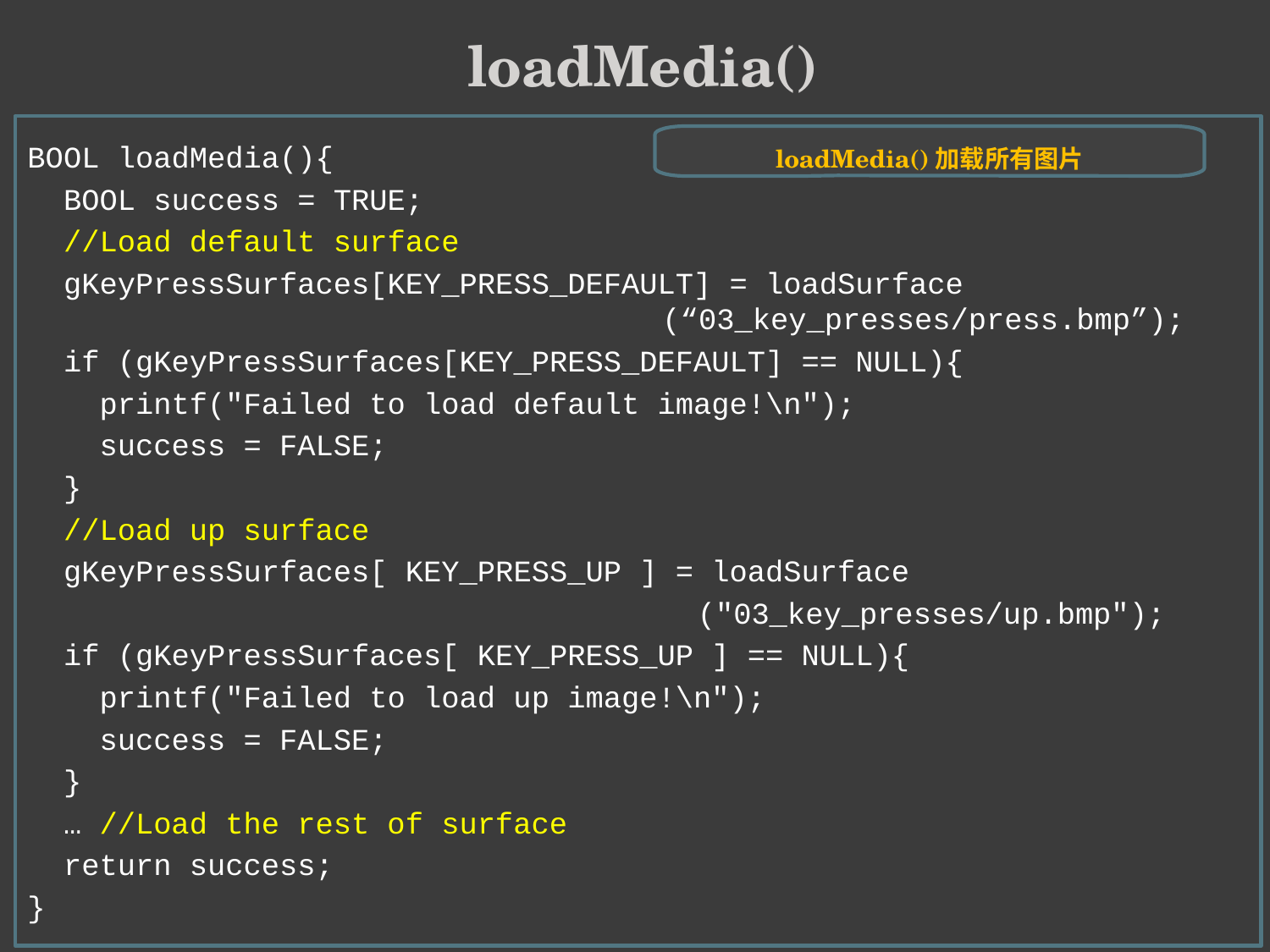

loadMedia()
BOOL loadMedia(){
  BOOL success = TRUE;
  //Load default surface
  gKeyPressSurfaces[KEY_PRESS_DEFAULT] = loadSurface 							(“03_key_presses/press.bmp”);
  if (gKeyPressSurfaces[KEY_PRESS_DEFAULT] == NULL){
    printf("Failed to load default image!\n");
    success = FALSE;
  }
  //Load up surface
  gKeyPressSurfaces[ KEY_PRESS_UP ] = loadSurface
				         ("03_key_presses/up.bmp");
  if (gKeyPressSurfaces[ KEY_PRESS_UP ] == NULL){
    printf("Failed to load up image!\n");
    success = FALSE;
  }
  … //Load the rest of surface
  return success;
}
loadMedia()加载所有图片